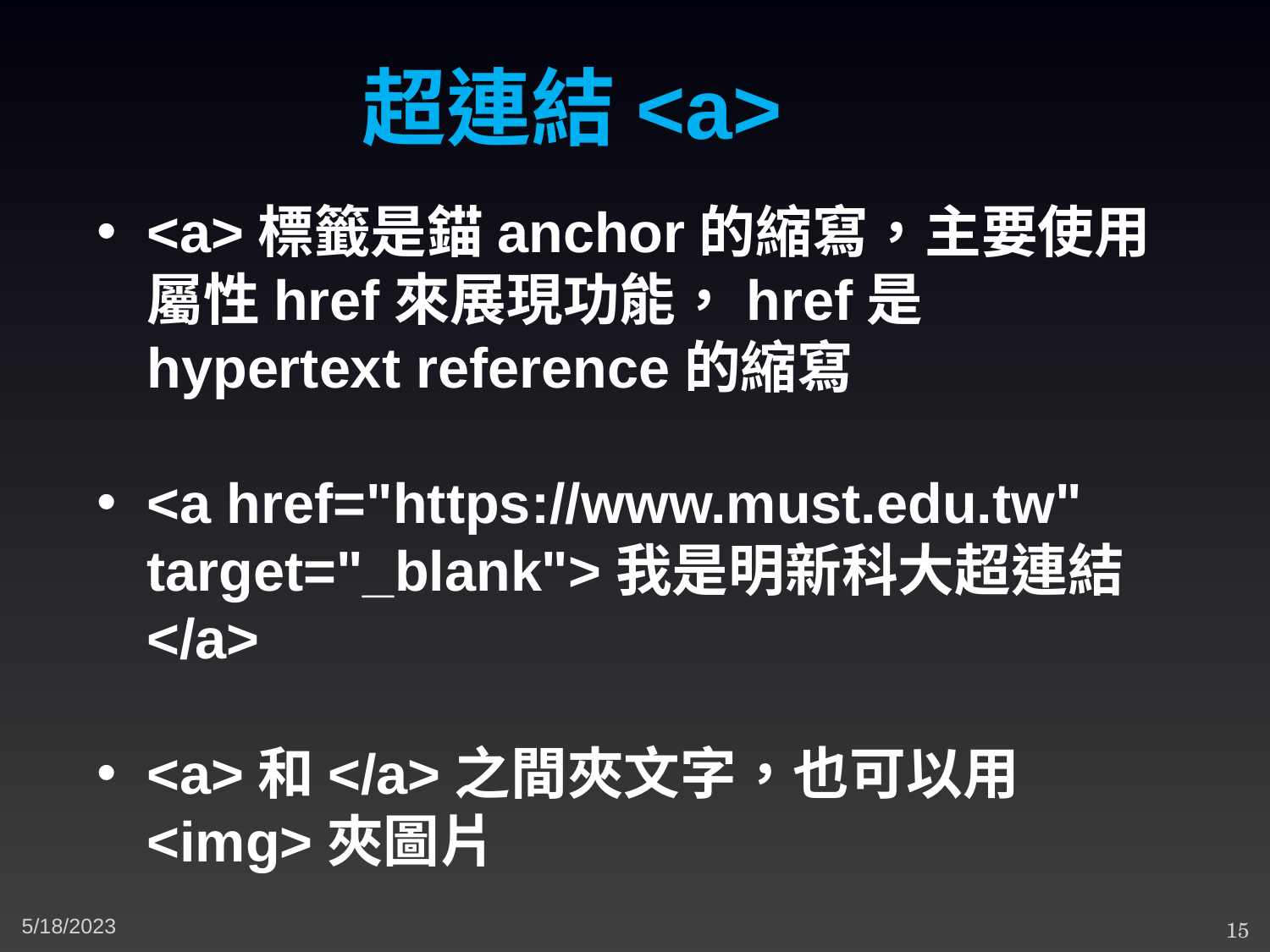

超連結<a>
<a>標籤是錨anchor的縮寫，主要使用屬性href來展現功能，href是hypertext reference的縮寫

<a href="https://www.must.edu.tw" target="_blank">我是明新科大超連結</a>

<a>和</a>之間夾文字，也可以用<img>夾圖片
5/18/2023
15